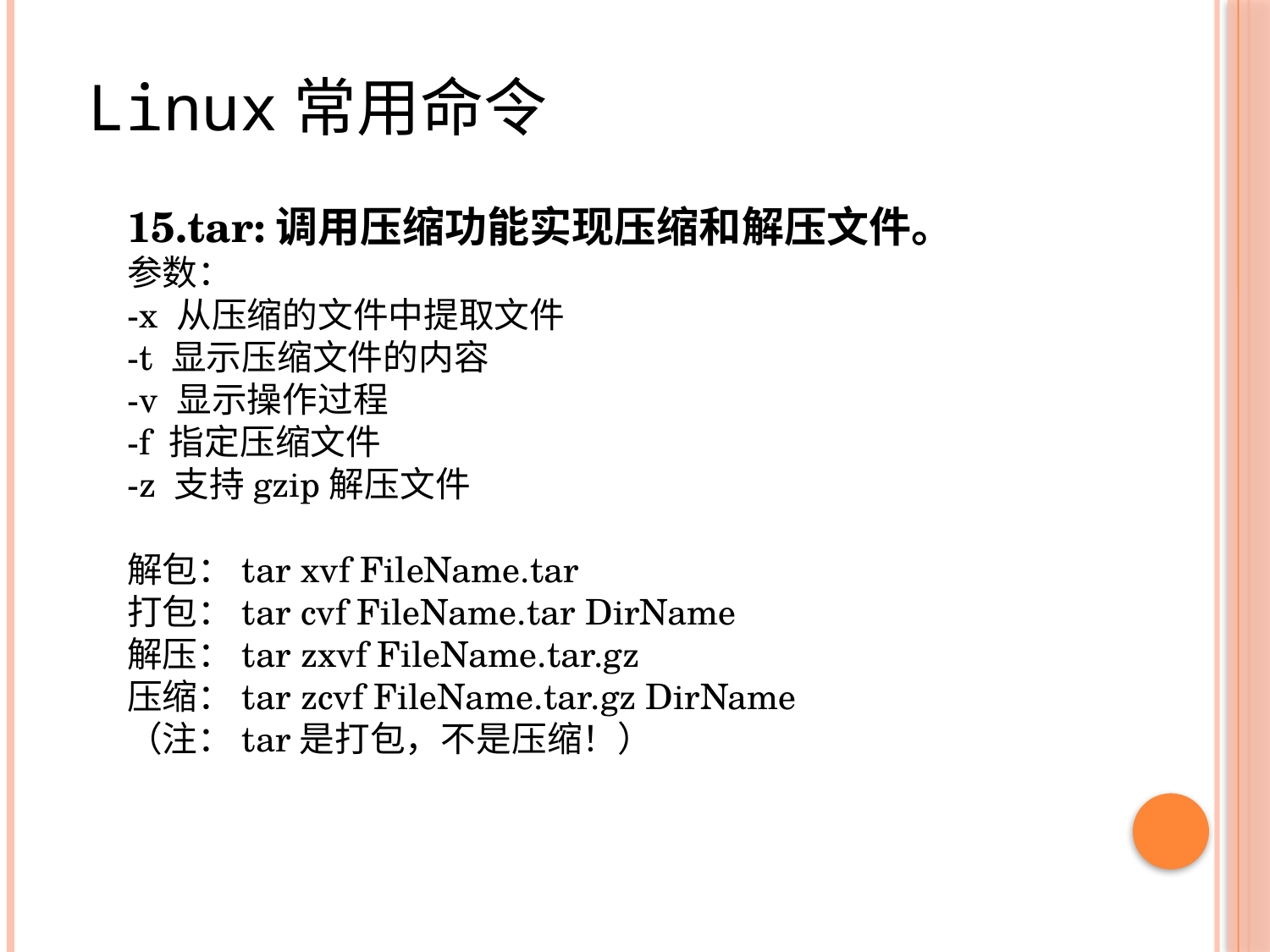

Linux常用命令
15.tar:调用压缩功能实现压缩和解压文件。
参数：
-x 从压缩的文件中提取文件
-t 显示压缩文件的内容
-v 显示操作过程
-f 指定压缩文件
-z 支持gzip解压文件

解包：tar xvf FileName.tar
打包：tar cvf FileName.tar DirName
解压：tar zxvf FileName.tar.gz
压缩：tar zcvf FileName.tar.gz DirName
（注：tar是打包，不是压缩！）